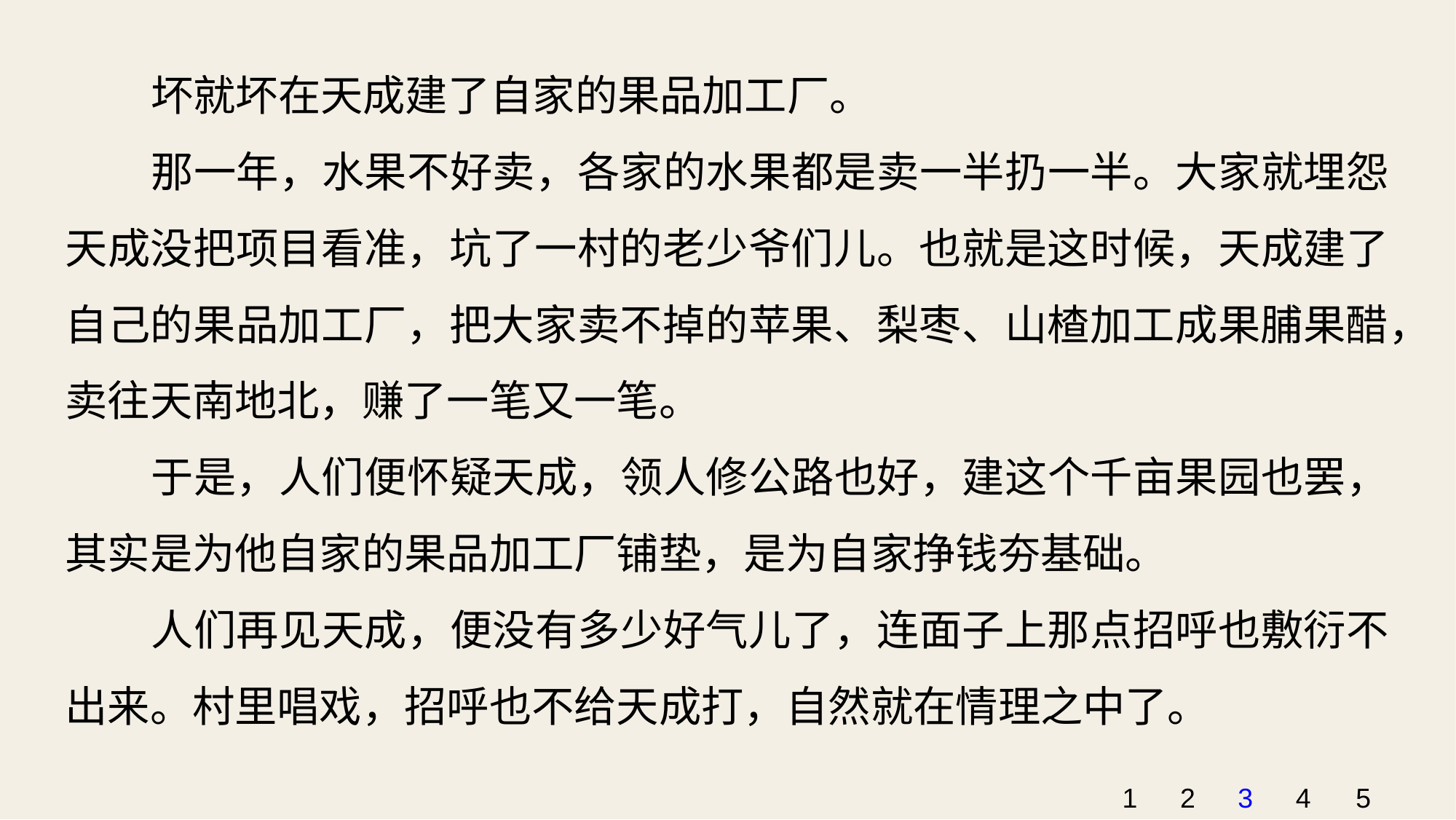

坏就坏在天成建了自家的果品加工厂。
那一年，水果不好卖，各家的水果都是卖一半扔一半。大家就埋怨天成没把项目看准，坑了一村的老少爷们儿。也就是这时候，天成建了自己的果品加工厂，把大家卖不掉的苹果、梨枣、山楂加工成果脯果醋，卖往天南地北，赚了一笔又一笔。
于是，人们便怀疑天成，领人修公路也好，建这个千亩果园也罢，其实是为他自家的果品加工厂铺垫，是为自家挣钱夯基础。
人们再见天成，便没有多少好气儿了，连面子上那点招呼也敷衍不出来。村里唱戏，招呼也不给天成打，自然就在情理之中了。
1
2
3
4
5